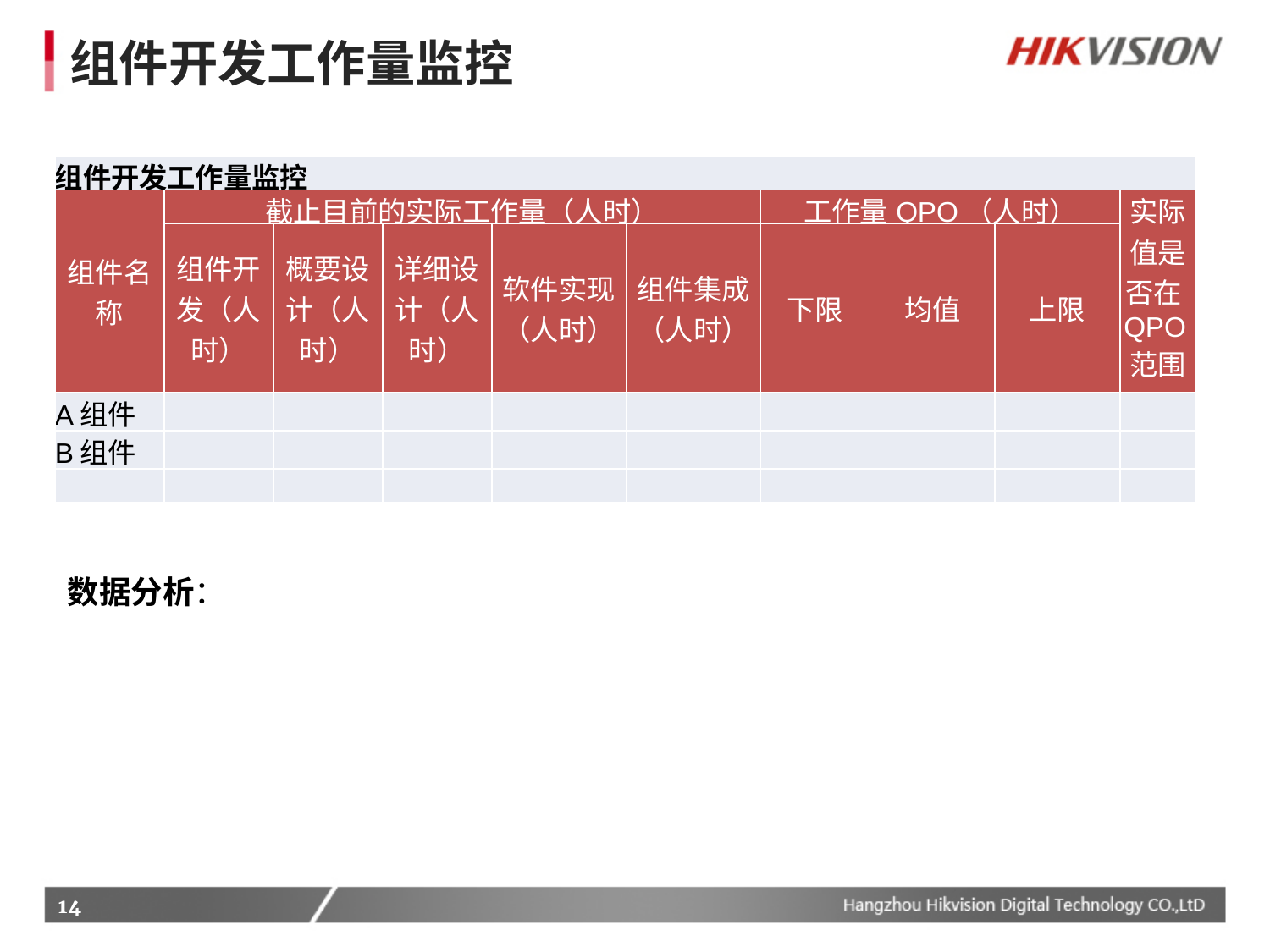

组件开发工作量监控
| 组件开发工作量监控 |  |  |  |  |  |  |  |  |  |
| --- | --- | --- | --- | --- | --- | --- | --- | --- | --- |
| 组件名称 | 截止目前的实际工作量（人时） |  |  |  |  | 工作量QPO（人时） |  |  | 实际值是否在QPO范围内 |
|  | 组件开发（人时） | 概要设计（人时） | 详细设计（人时） | 软件实现（人时） | 组件集成（人时） | 下限 | 均值 | 上限 |  |
| A组件 |  |  |  |  |  |  |  |  |  |
| B组件 |  |  |  |  |  |  |  |  |  |
|  |  |  |  |  |  |  |  |  |  |
数据分析：
14